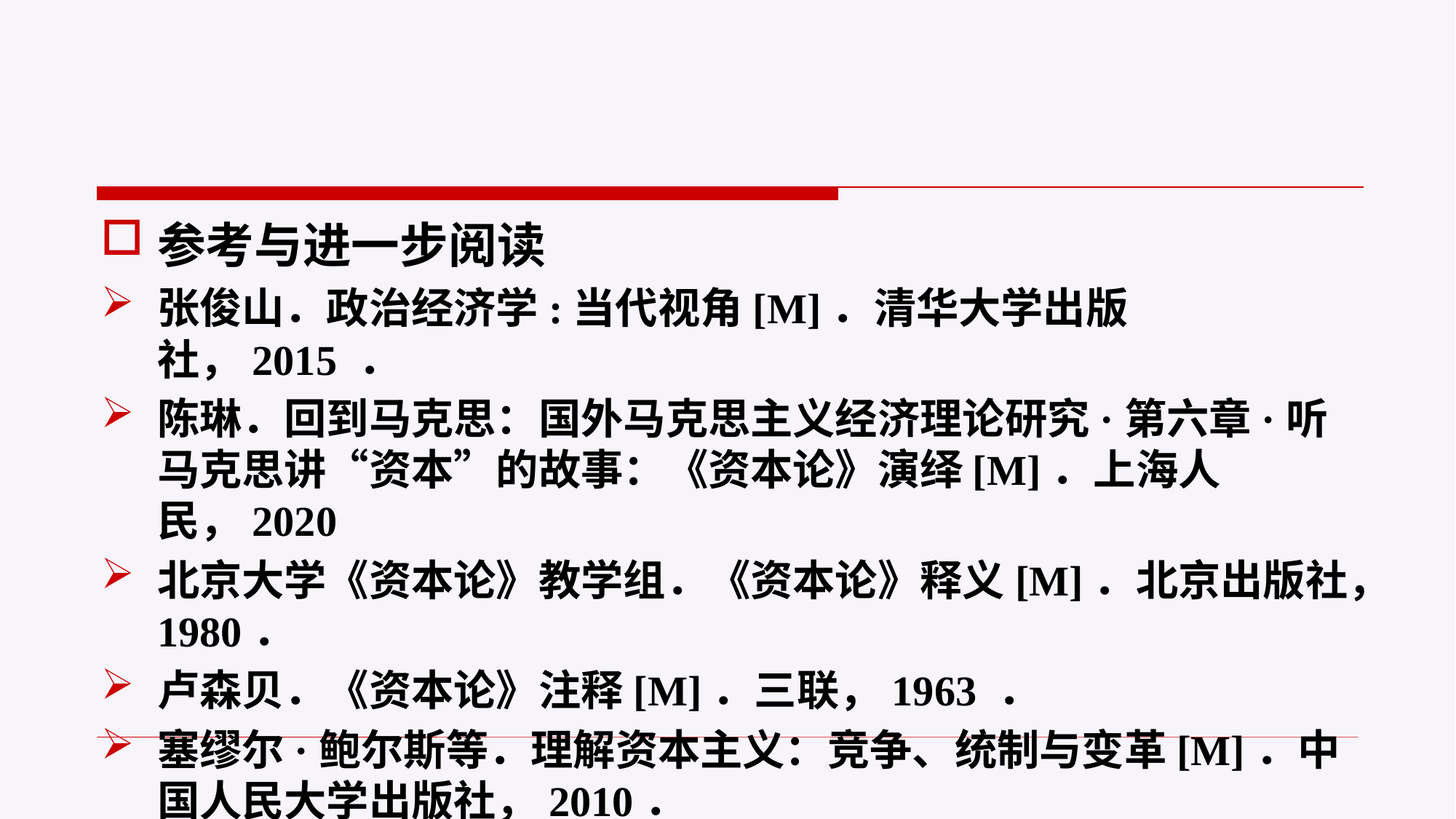

#
参考与进一步阅读
张俊山．政治经济学:当代视角[M]．清华大学出版社，2015 ．
陈琳．回到马克思：国外马克思主义经济理论研究·第六章·听马克思讲“资本”的故事：《资本论》演绎[M]．上海人民，2020
北京大学《资本论》教学组．《资本论》释义[M]．北京出版社，1980．
卢森贝．《资本论》注释[M]．三联，1963 ．
塞缪尔·鲍尔斯等．理解资本主义：竞争、统制与变革[M]．中国人民大学出版社，2010．